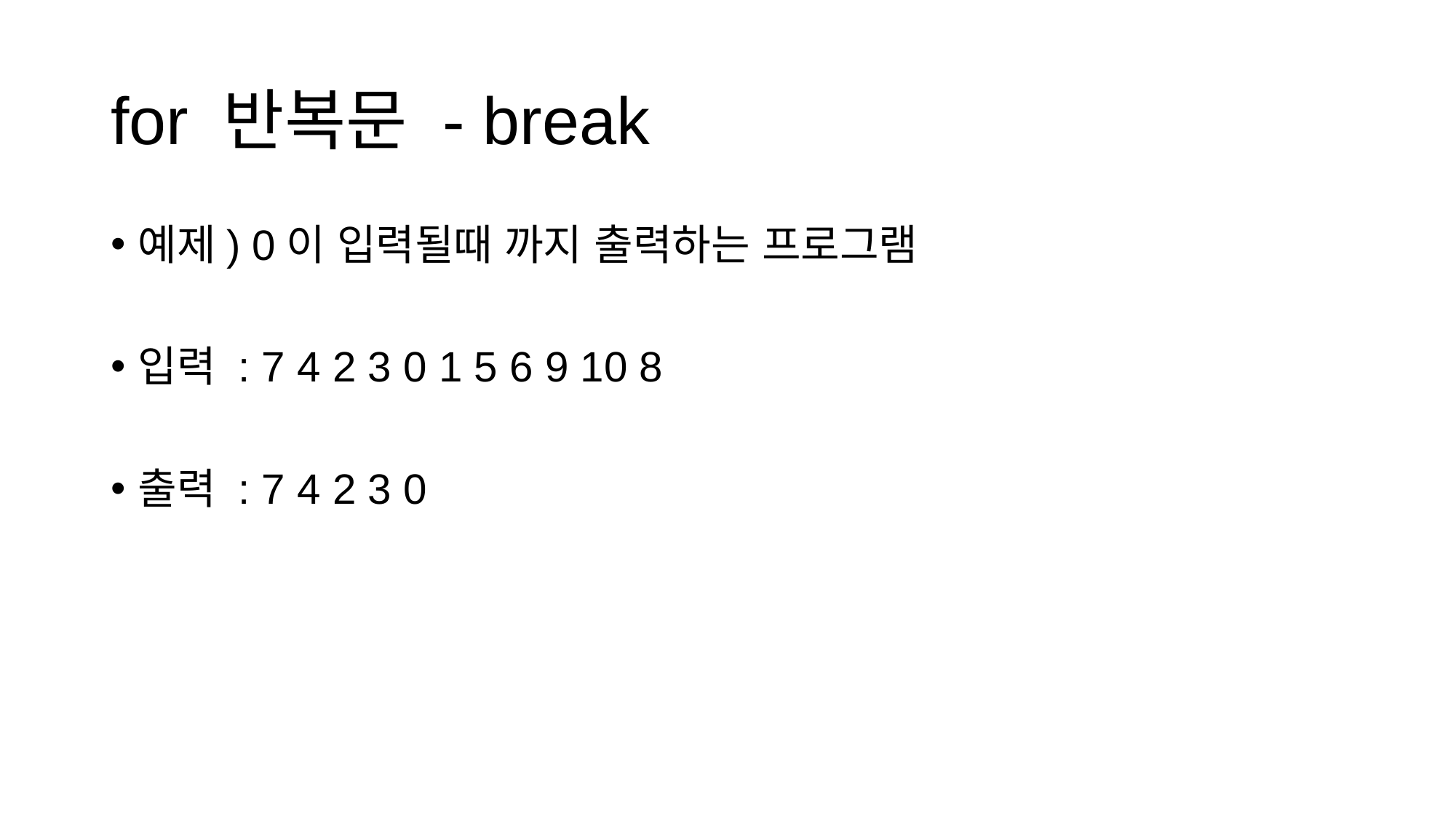

# for 반복문 - break
예제) 0이 입력될때 까지 출력하는 프로그램

입력 : 7 4 2 3 0 1 5 6 9 10 8

출력 : 7 4 2 3 0